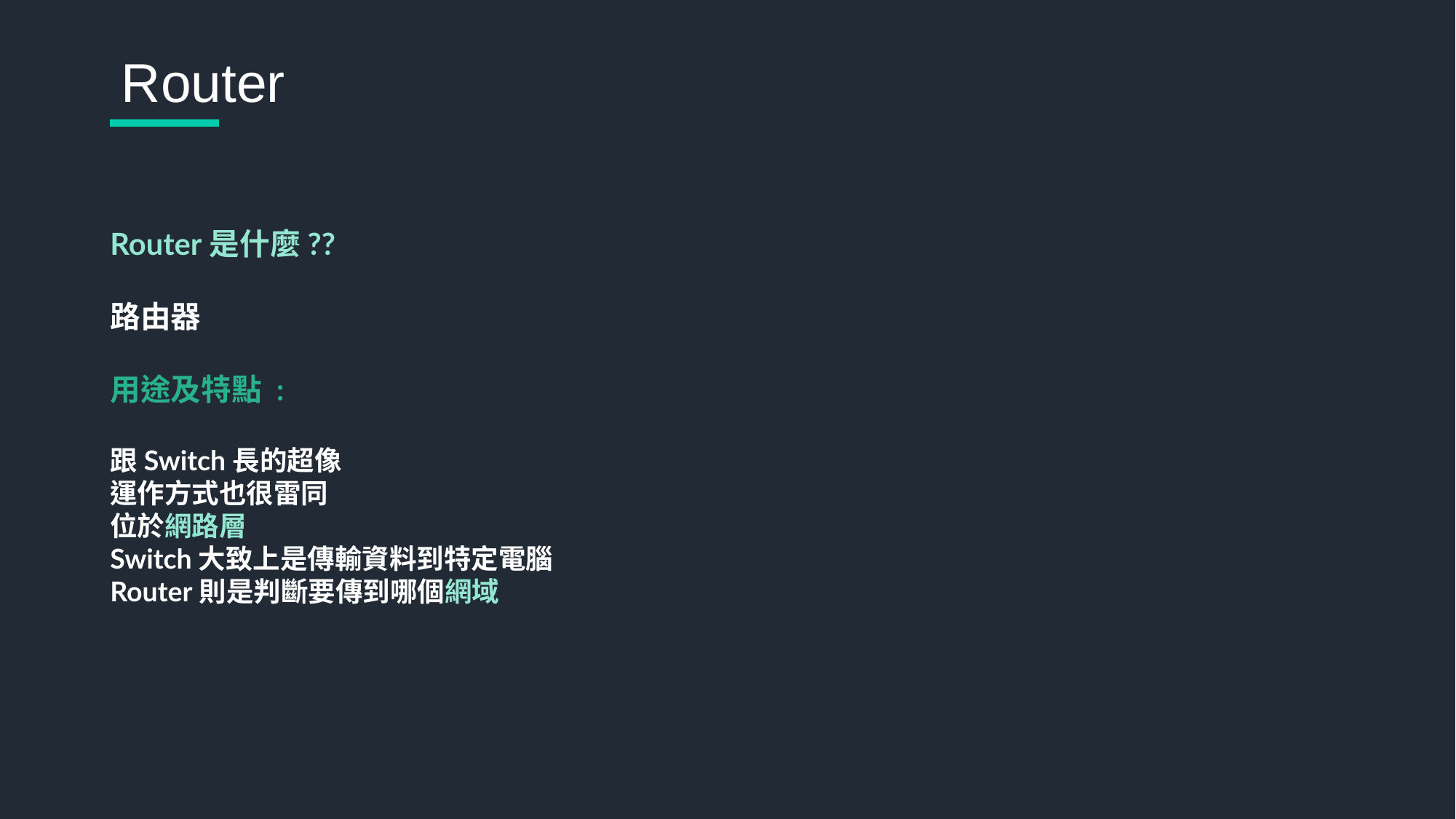

Router
Router是什麼??

路由器

用途及特點 :

跟Switch長的超像
運作方式也很雷同
位於網路層
Switch大致上是傳輸資料到特定電腦
Router則是判斷要傳到哪個網域